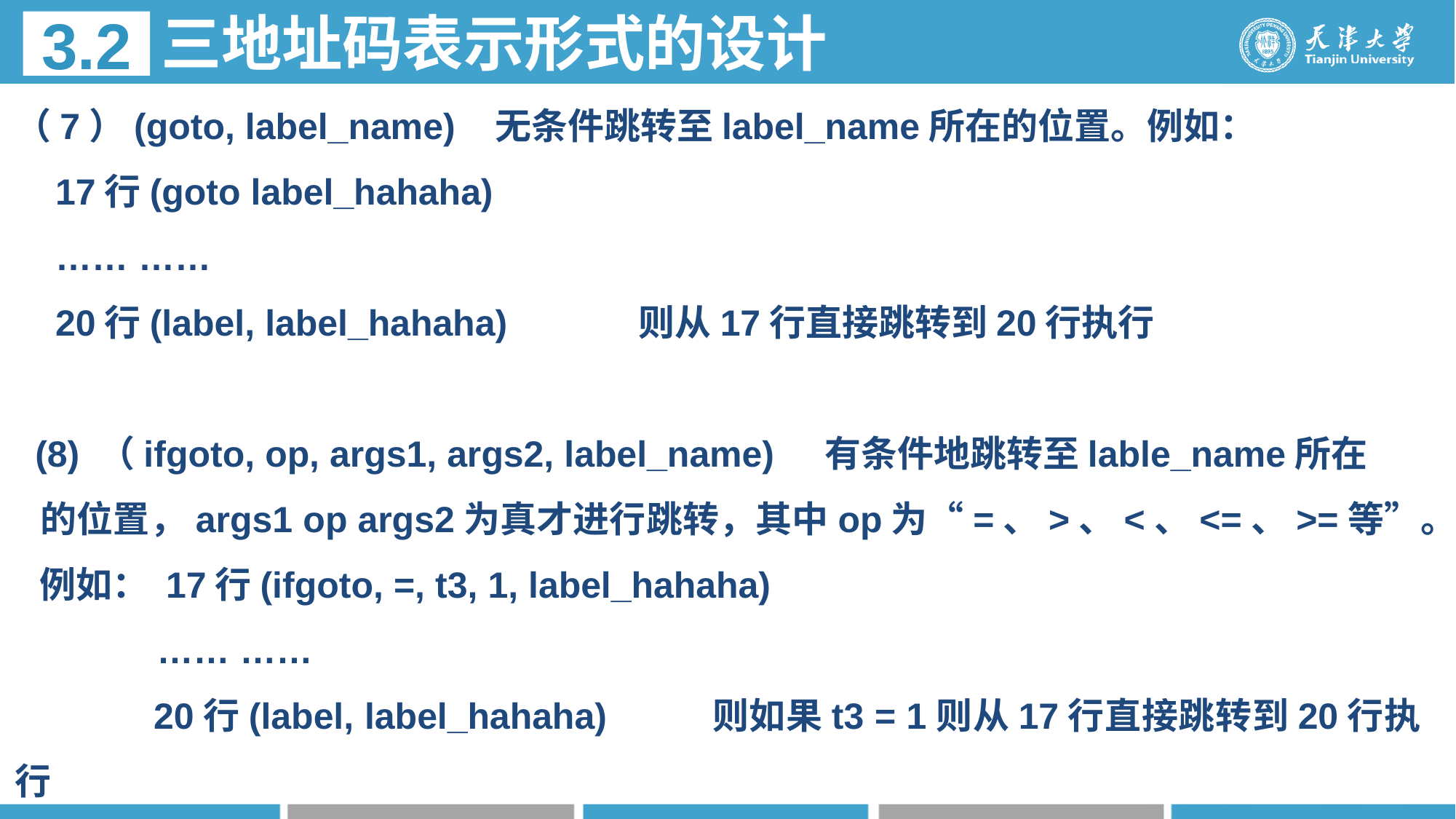

# 三地址码表示形式的设计
3.2
（7）(goto, label_name)   无条件跳转至label_name所在的位置。例如：
    17行(goto label_hahaha)
    …… ……
    20行(label, label_hahaha)            则从17行直接跳转到20行执行

  (8) （ifgoto, op, args1, args2, label_name)    有条件地跳转至lable_name所在
  的位置，args1 op args2为真才进行跳转，其中op为“=、>、<、<=、>=等”。
  例如： 17行(ifgoto, =, t3, 1, label_hahaha)
              …… ……
             20行(label, label_hahaha)         则如果t3 = 1则从17行直接跳转到20行执行

13